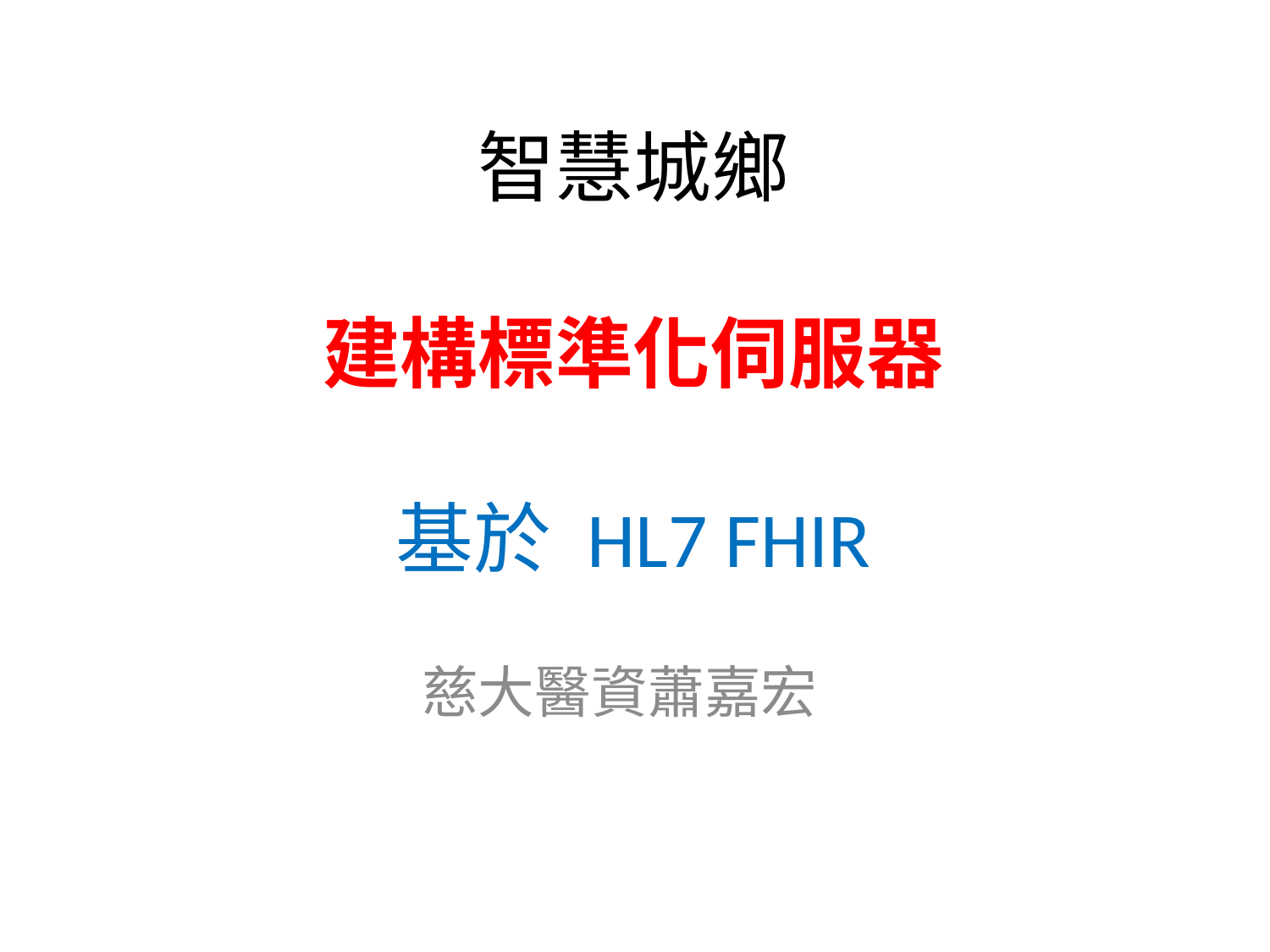

# 智慧城鄉 建構標準化伺服器 基於 HL7 FHIR
慈大醫資蕭嘉宏